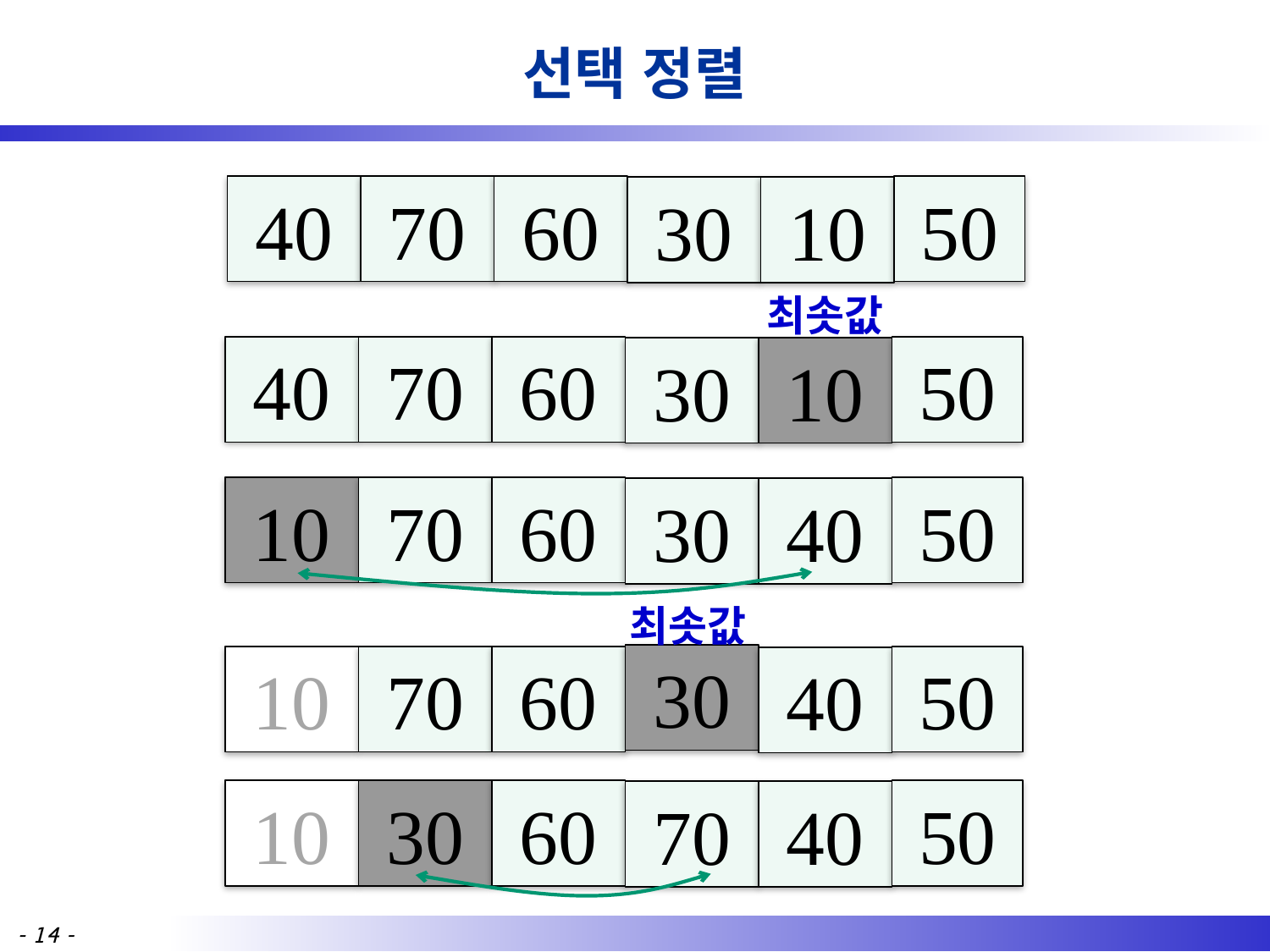

# 선택 정렬
50
70
40
60
10
30
최솟값
50
70
40
60
10
30
50
70
10
60
40
30

최솟값
30
50
70
10
60
40
50
30
10
60
40
70

- 14 -